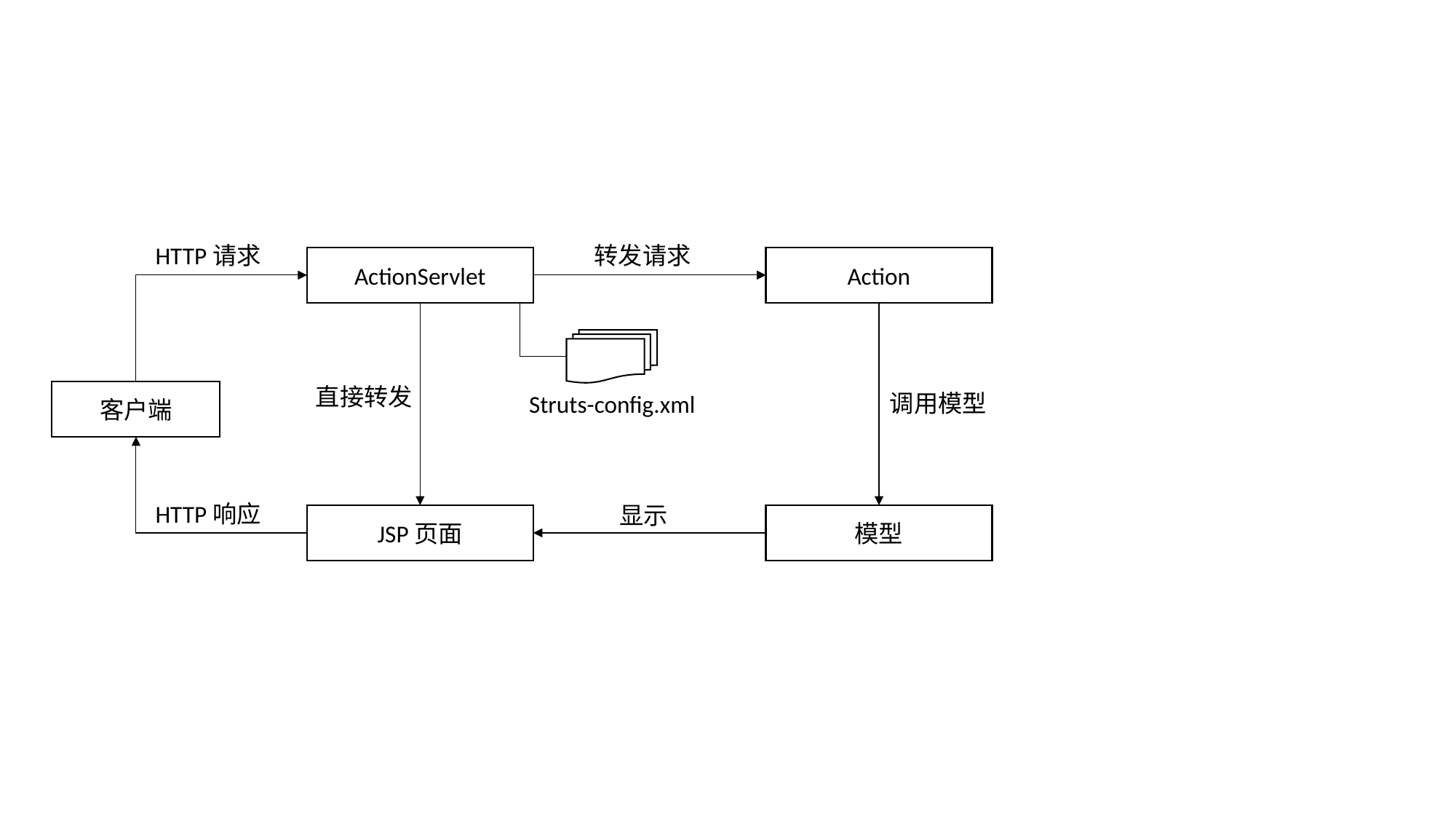

HTTP请求
转发请求
Action
ActionServlet

直接转发
客户端
调用模型
Struts-config.xml
HTTP响应
显示
JSP页面
模型